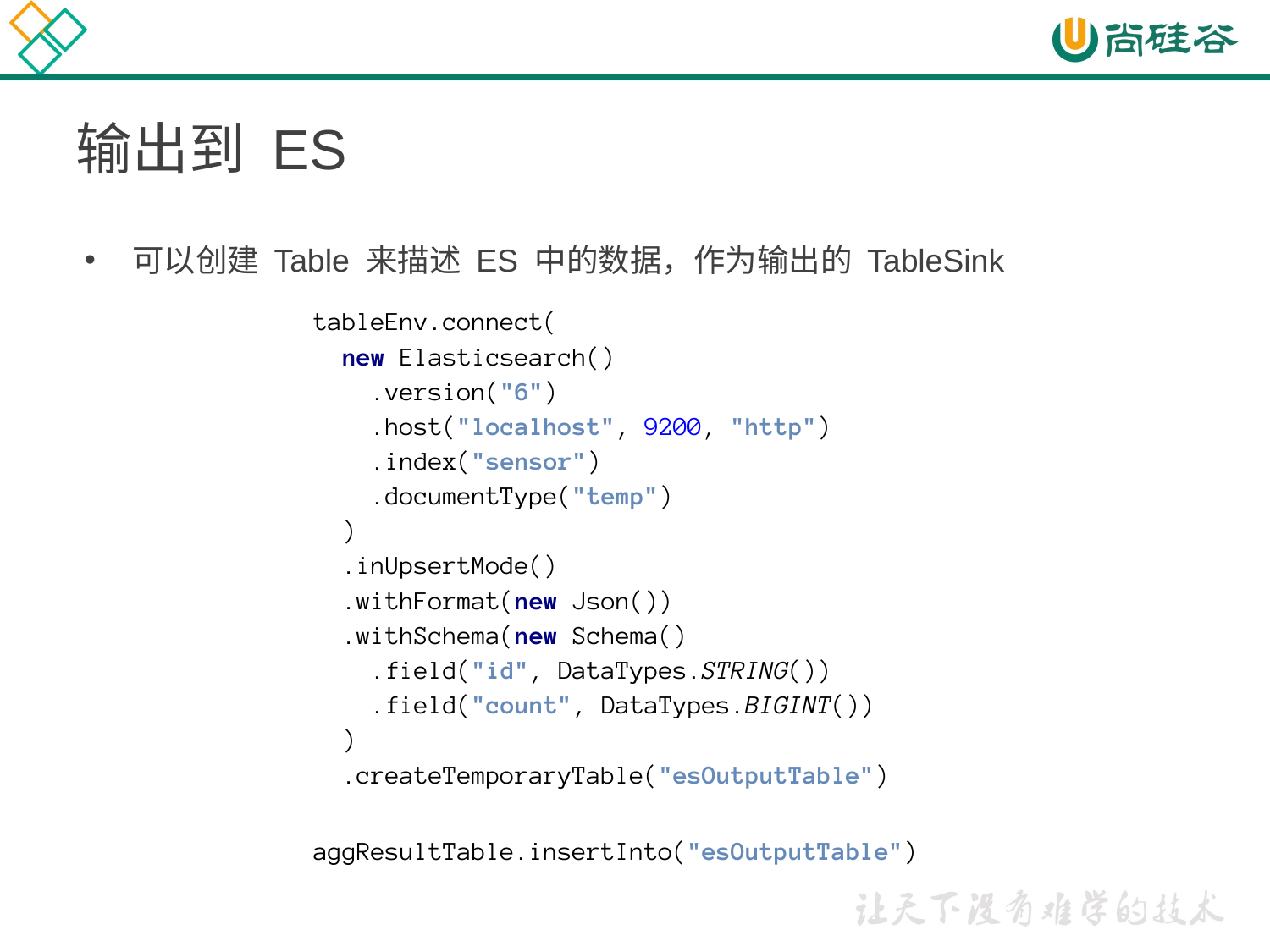

输出到 ES
可以创建 Table 来描述 ES 中的数据，作为输出的 TableSink
tableEnv.connect(
  new Elasticsearch()
    .version("6")
    .host("localhost", 9200, "http")
    .index("sensor")
    .documentType("temp")
  )
  .inUpsertMode()
  .withFormat(new Json())
  .withSchema(new Schema()
    .field("id", DataTypes.STRING())
    .field("count", DataTypes.BIGINT())
  )
  .createTemporaryTable("esOutputTable")
aggResultTable.insertInto("esOutputTable")